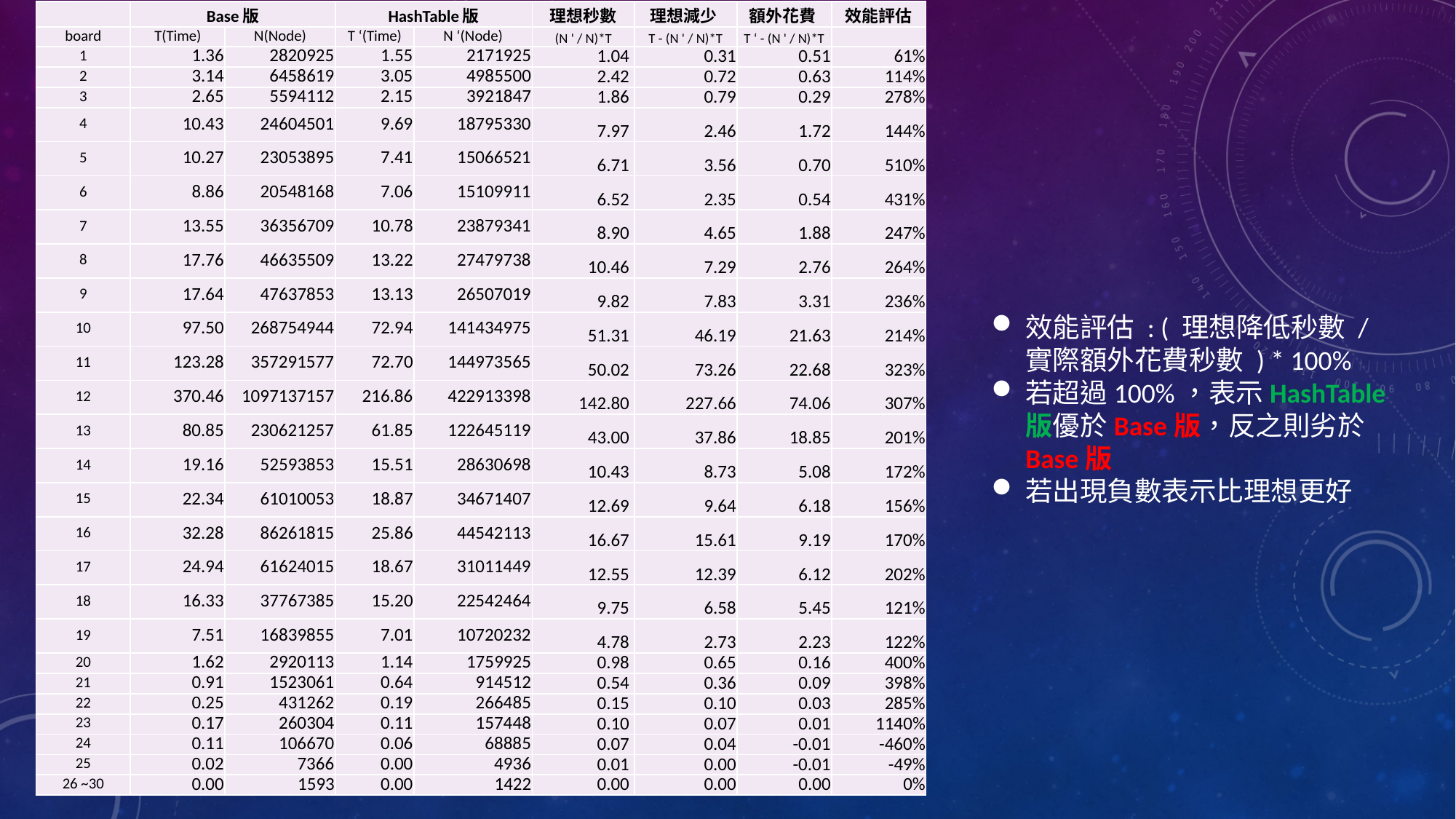

|  | Base版 |  | HashTable版 |  | 理想秒數 | 理想減少 | 額外花費 | 效能評估 |
| --- | --- | --- | --- | --- | --- | --- | --- | --- |
| board | T(Time) | N(Node) | T ‘(Time) | N ‘(Node) | (N ' / N)\*T | T - (N ' / N)\*T | T ‘ - (N ' / N)\*T |  |
| 1 | 1.36 | 2820925 | 1.55 | 2171925 | 1.04 | 0.31 | 0.51 | 61% |
| 2 | 3.14 | 6458619 | 3.05 | 4985500 | 2.42 | 0.72 | 0.63 | 114% |
| 3 | 2.65 | 5594112 | 2.15 | 3921847 | 1.86 | 0.79 | 0.29 | 278% |
| 4 | 10.43 | 24604501 | 9.69 | 18795330 | 7.97 | 2.46 | 1.72 | 144% |
| 5 | 10.27 | 23053895 | 7.41 | 15066521 | 6.71 | 3.56 | 0.70 | 510% |
| 6 | 8.86 | 20548168 | 7.06 | 15109911 | 6.52 | 2.35 | 0.54 | 431% |
| 7 | 13.55 | 36356709 | 10.78 | 23879341 | 8.90 | 4.65 | 1.88 | 247% |
| 8 | 17.76 | 46635509 | 13.22 | 27479738 | 10.46 | 7.29 | 2.76 | 264% |
| 9 | 17.64 | 47637853 | 13.13 | 26507019 | 9.82 | 7.83 | 3.31 | 236% |
| 10 | 97.50 | 268754944 | 72.94 | 141434975 | 51.31 | 46.19 | 21.63 | 214% |
| 11 | 123.28 | 357291577 | 72.70 | 144973565 | 50.02 | 73.26 | 22.68 | 323% |
| 12 | 370.46 | 1097137157 | 216.86 | 422913398 | 142.80 | 227.66 | 74.06 | 307% |
| 13 | 80.85 | 230621257 | 61.85 | 122645119 | 43.00 | 37.86 | 18.85 | 201% |
| 14 | 19.16 | 52593853 | 15.51 | 28630698 | 10.43 | 8.73 | 5.08 | 172% |
| 15 | 22.34 | 61010053 | 18.87 | 34671407 | 12.69 | 9.64 | 6.18 | 156% |
| 16 | 32.28 | 86261815 | 25.86 | 44542113 | 16.67 | 15.61 | 9.19 | 170% |
| 17 | 24.94 | 61624015 | 18.67 | 31011449 | 12.55 | 12.39 | 6.12 | 202% |
| 18 | 16.33 | 37767385 | 15.20 | 22542464 | 9.75 | 6.58 | 5.45 | 121% |
| 19 | 7.51 | 16839855 | 7.01 | 10720232 | 4.78 | 2.73 | 2.23 | 122% |
| 20 | 1.62 | 2920113 | 1.14 | 1759925 | 0.98 | 0.65 | 0.16 | 400% |
| 21 | 0.91 | 1523061 | 0.64 | 914512 | 0.54 | 0.36 | 0.09 | 398% |
| 22 | 0.25 | 431262 | 0.19 | 266485 | 0.15 | 0.10 | 0.03 | 285% |
| 23 | 0.17 | 260304 | 0.11 | 157448 | 0.10 | 0.07 | 0.01 | 1140% |
| 24 | 0.11 | 106670 | 0.06 | 68885 | 0.07 | 0.04 | -0.01 | -460% |
| 25 | 0.02 | 7366 | 0.00 | 4936 | 0.01 | 0.00 | -0.01 | -49% |
| 26 ~30 | 0.00 | 1593 | 0.00 | 1422 | 0.00 | 0.00 | 0.00 | 0% |
效能評估 : ( 理想降低秒數 / 實際額外花費秒數 ) * 100%
若超過100%，表示HashTable版優於Base版，反之則劣於Base版
若出現負數表示比理想更好